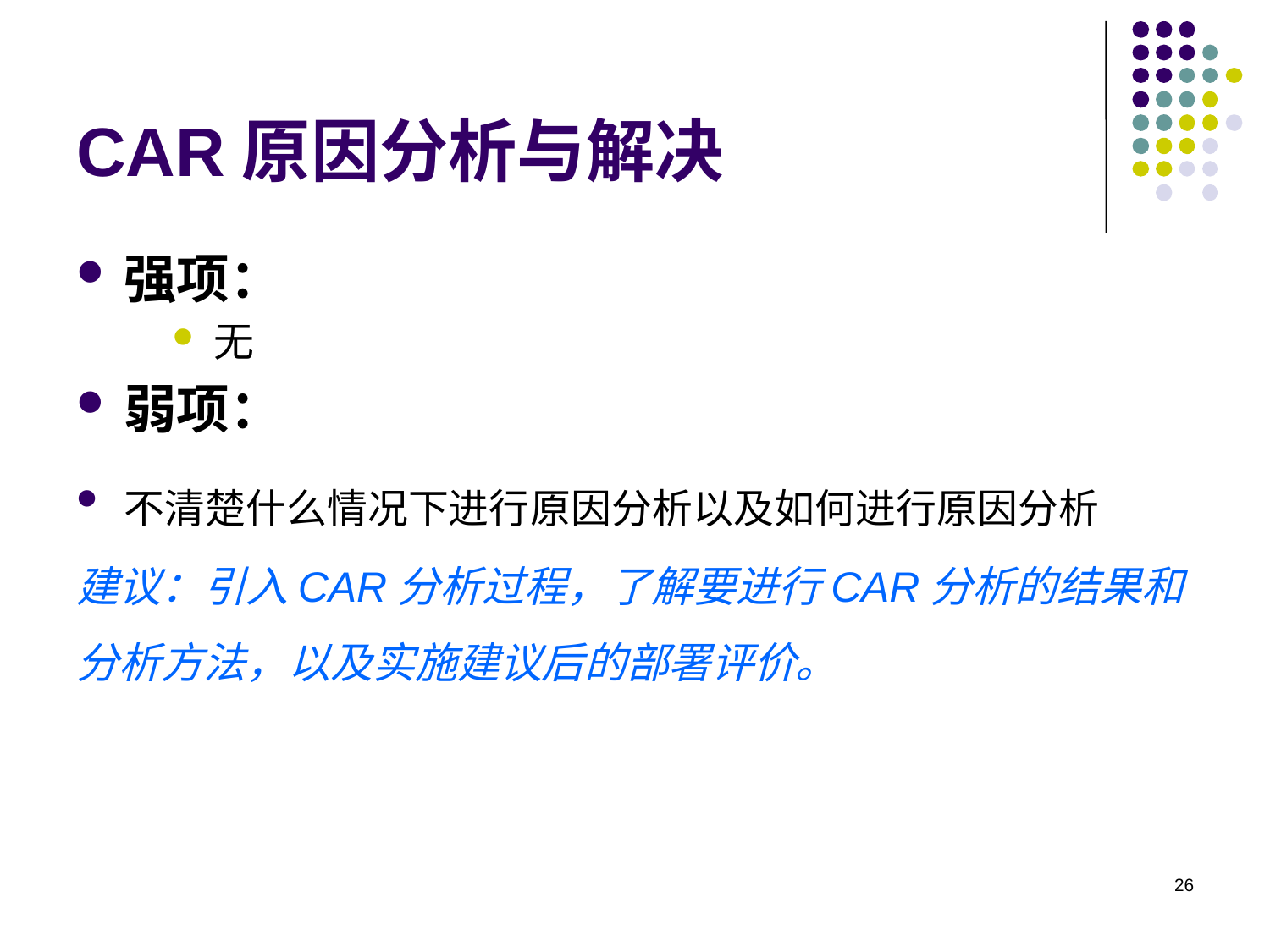

# CAR原因分析与解决
强项：
无
弱项：
不清楚什么情况下进行原因分析以及如何进行原因分析
建议：引入CAR分析过程，了解要进行CAR分析的结果和分析方法，以及实施建议后的部署评价。
26